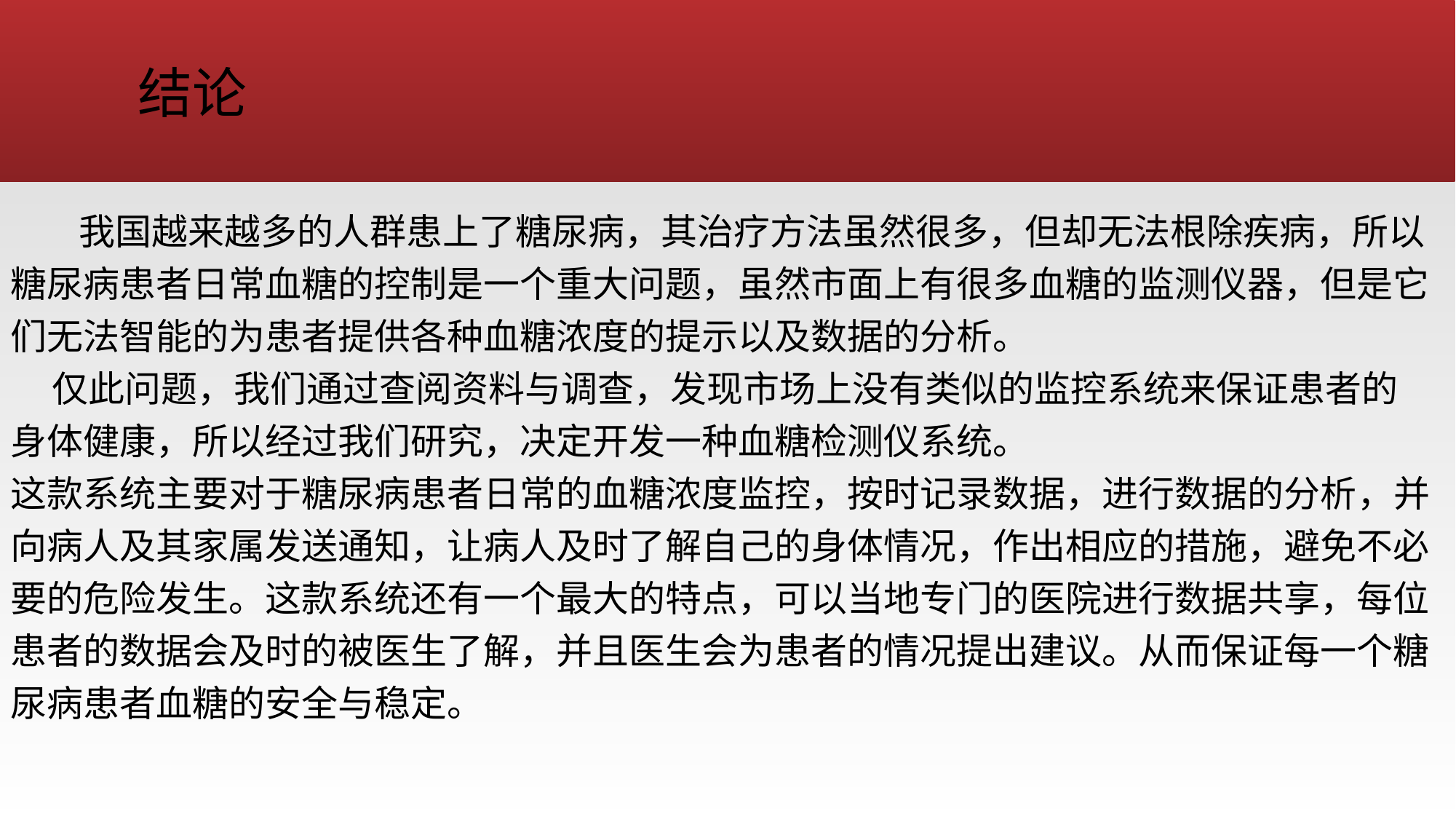

结论
          我国越来越多的人群患上了糖尿病，其治疗方法虽然很多，但却无法根除疾病，所以糖尿病患者日常血糖的控制是一个重大问题，虽然市面上有很多血糖的监测仪器，但是它们无法智能的为患者提供各种血糖浓度的提示以及数据的分析。
    仅此问题，我们通过查阅资料与调查，发现市场上没有类似的监控系统来保证患者的身体健康，所以经过我们研究，决定开发一种血糖检测仪系统。
这款系统主要对于糖尿病患者日常的血糖浓度监控，按时记录数据，进行数据的分析，并向病人及其家属发送通知，让病人及时了解自己的身体情况，作出相应的措施，避免不必要的危险发生。这款系统还有一个最大的特点，可以当地专门的医院进行数据共享，每位患者的数据会及时的被医生了解，并且医生会为患者的情况提出建议。从而保证每一个糖尿病患者血糖的安全与稳定。